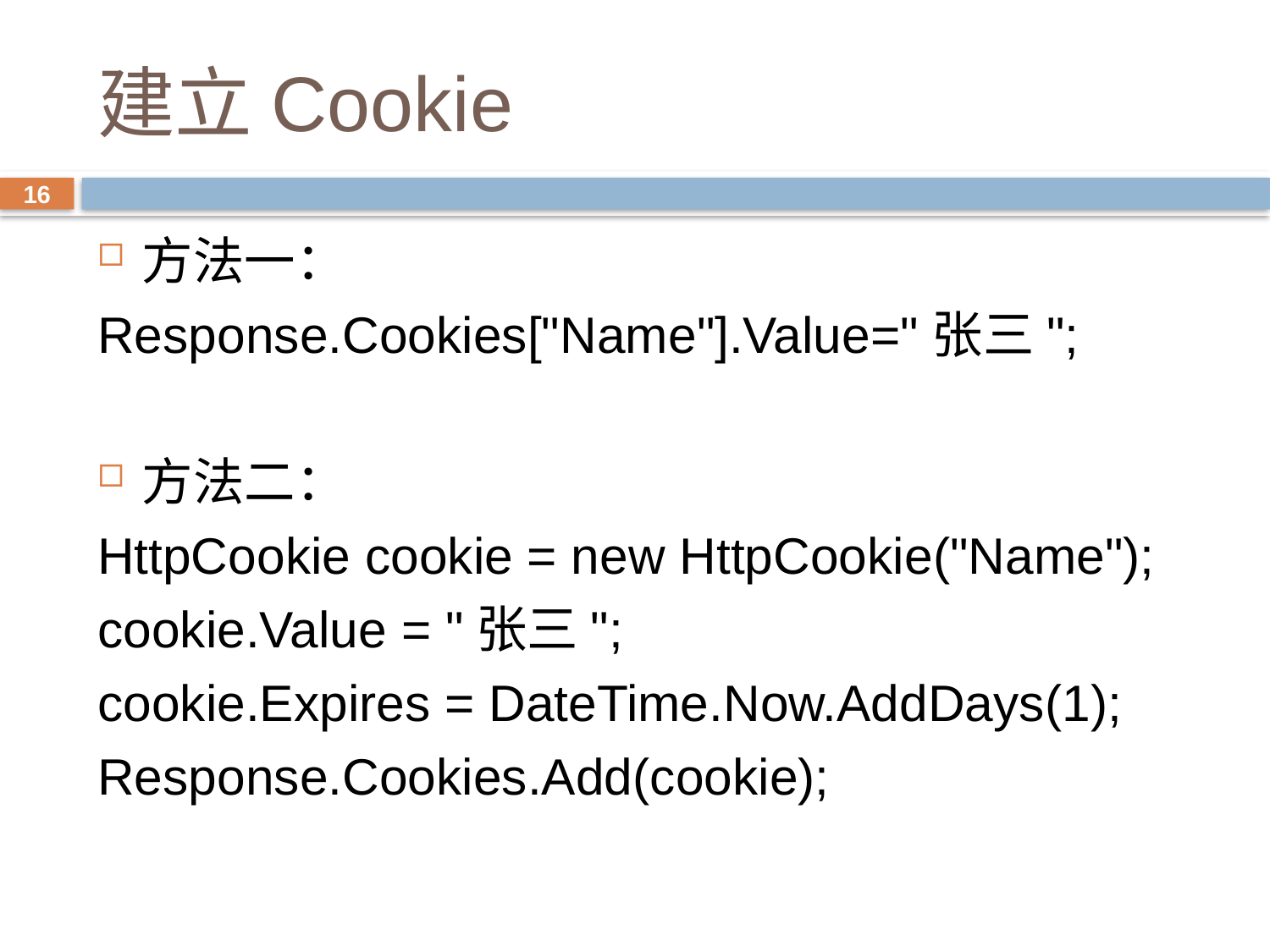

# 建立Cookie
16
方法一：
Response.Cookies["Name"].Value="张三";

方法二：
HttpCookie cookie = new HttpCookie("Name");
cookie.Value = "张三";
cookie.Expires = DateTime.Now.AddDays(1);
Response.Cookies.Add(cookie);